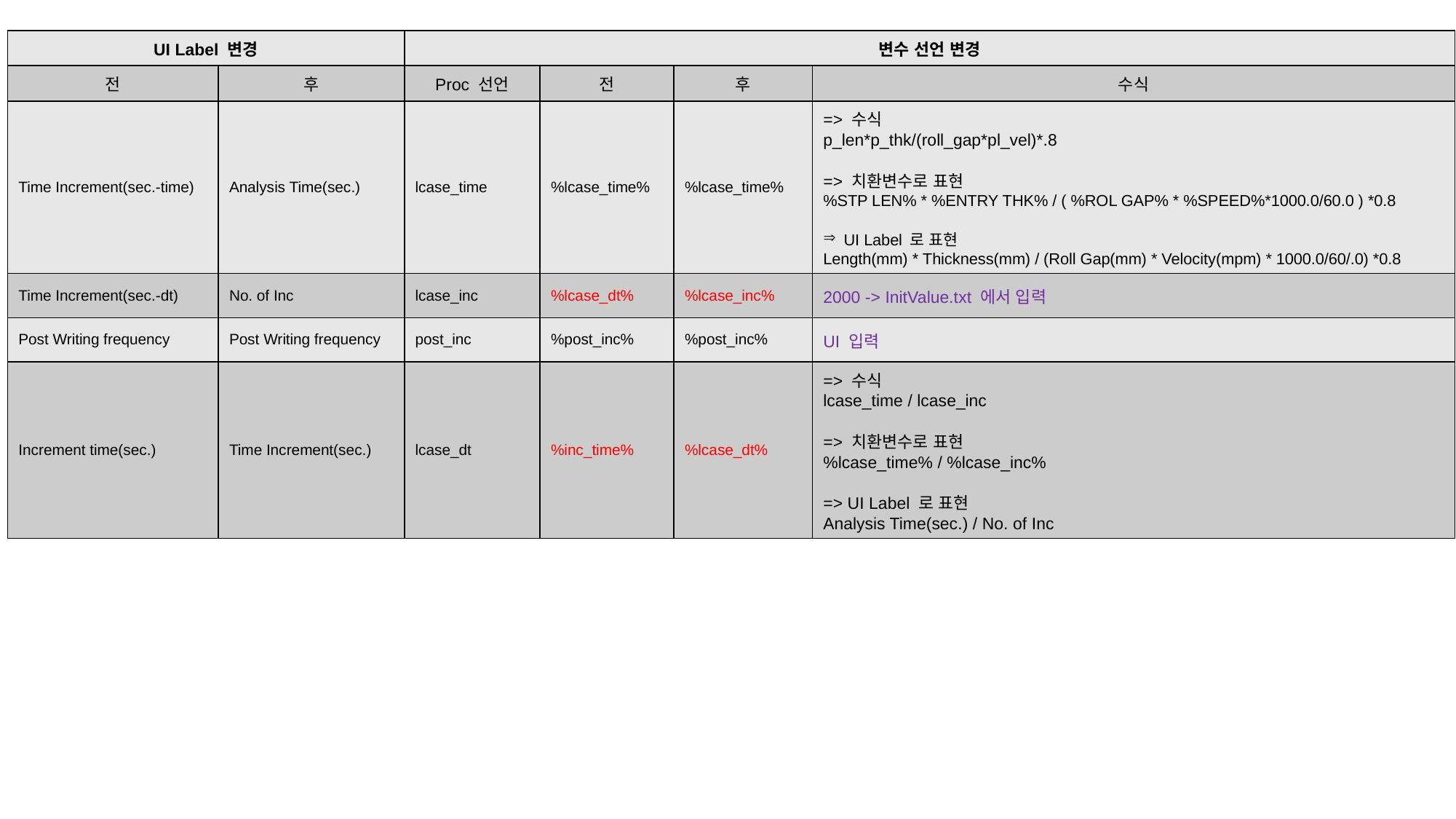

| UI Label 변경 |  | 변수 선언 변경 |  |  |  |
| --- | --- | --- | --- | --- | --- |
| 전 | 후 | Proc 선언 | 전 | 후 | 수식 |
| Time Increment(sec.-time) | Analysis Time(sec.) | lcase\_time | %lcase\_time% | %lcase\_time% | => 수식 p\_len\*p\_thk/(roll\_gap\*pl\_vel)\*.8 => 치환변수로 표현 %STP LEN% \* %ENTRY THK% / ( %ROL GAP% \* %SPEED%\*1000.0/60.0 ) \*0.8 UI Label 로 표현 Length(mm) \* Thickness(mm) / (Roll Gap(mm) \* Velocity(mpm) \* 1000.0/60/.0) \*0.8 |
| Time Increment(sec.-dt) | No. of Inc | lcase\_inc | %lcase\_dt% | %lcase\_inc% | 2000 -> InitValue.txt 에서 입력 |
| Post Writing frequency | Post Writing frequency | post\_inc | %post\_inc% | %post\_inc% | UI 입력 |
| Increment time(sec.) | Time Increment(sec.) | lcase\_dt | %inc\_time% | %lcase\_dt% | => 수식 lcase\_time / lcase\_inc => 치환변수로 표현 %lcase\_time% / %lcase\_inc% => UI Label 로 표현 Analysis Time(sec.) / No. of Inc |